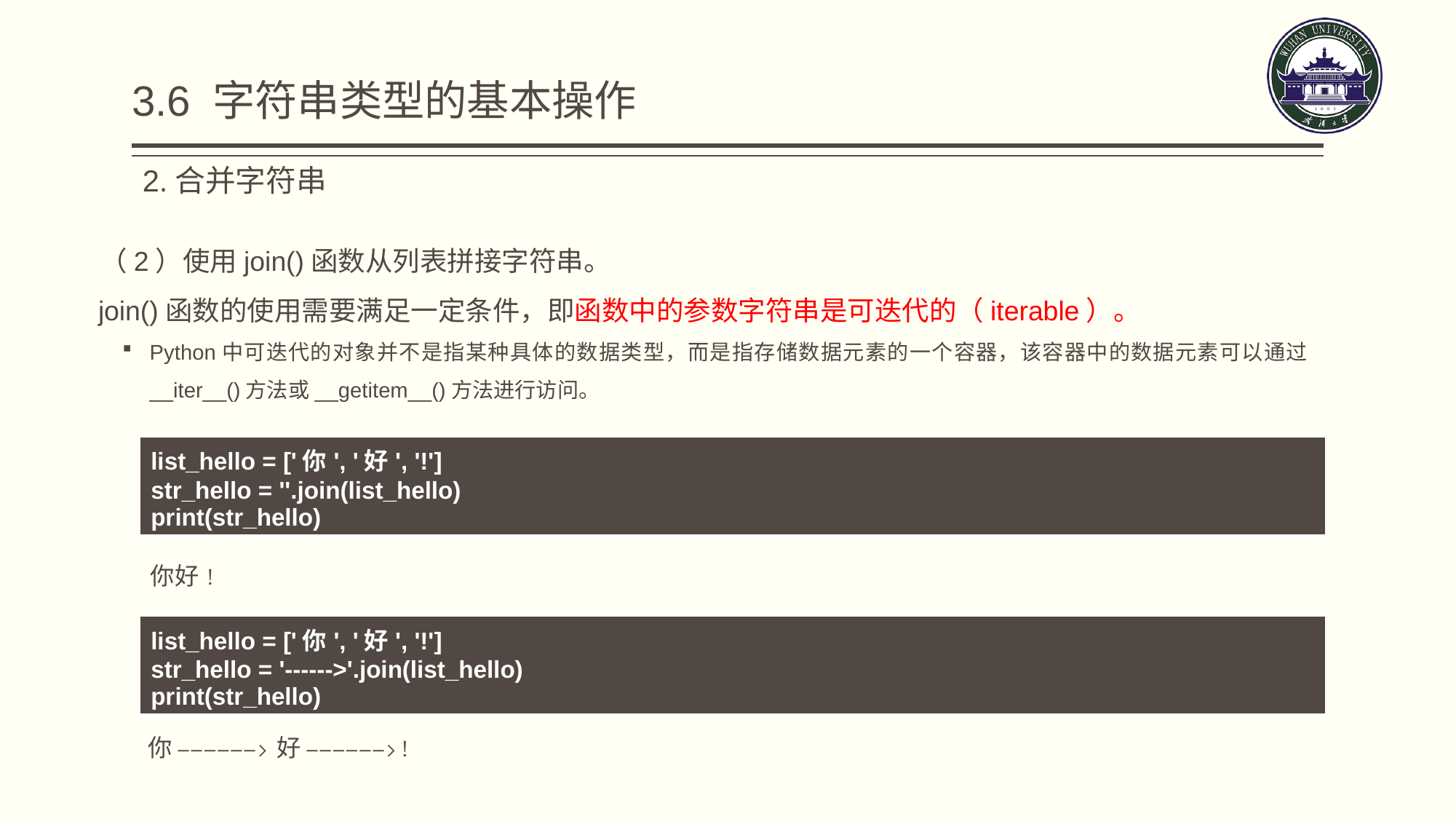

3.6 字符串类型的基本操作
2.合并字符串
    （2）使用join()函数从列表拼接字符串。
    join()函数的使用需要满足一定条件，即函数中的参数字符串是可迭代的（iterable）。
Python中可迭代的对象并不是指某种具体的数据类型，而是指存储数据元素的一个容器，该容器中的数据元素可以通过__iter__()方法或__getitem__()方法进行访问。

| list\_hello = ['你', '好', '!'] str\_hello = ''.join(list\_hello) print(str\_hello) |
| --- |
你好!
| list\_hello = ['你', '好', '!'] str\_hello = '------>'.join(list\_hello) print(str\_hello) |
| --- |
你------>好------>!